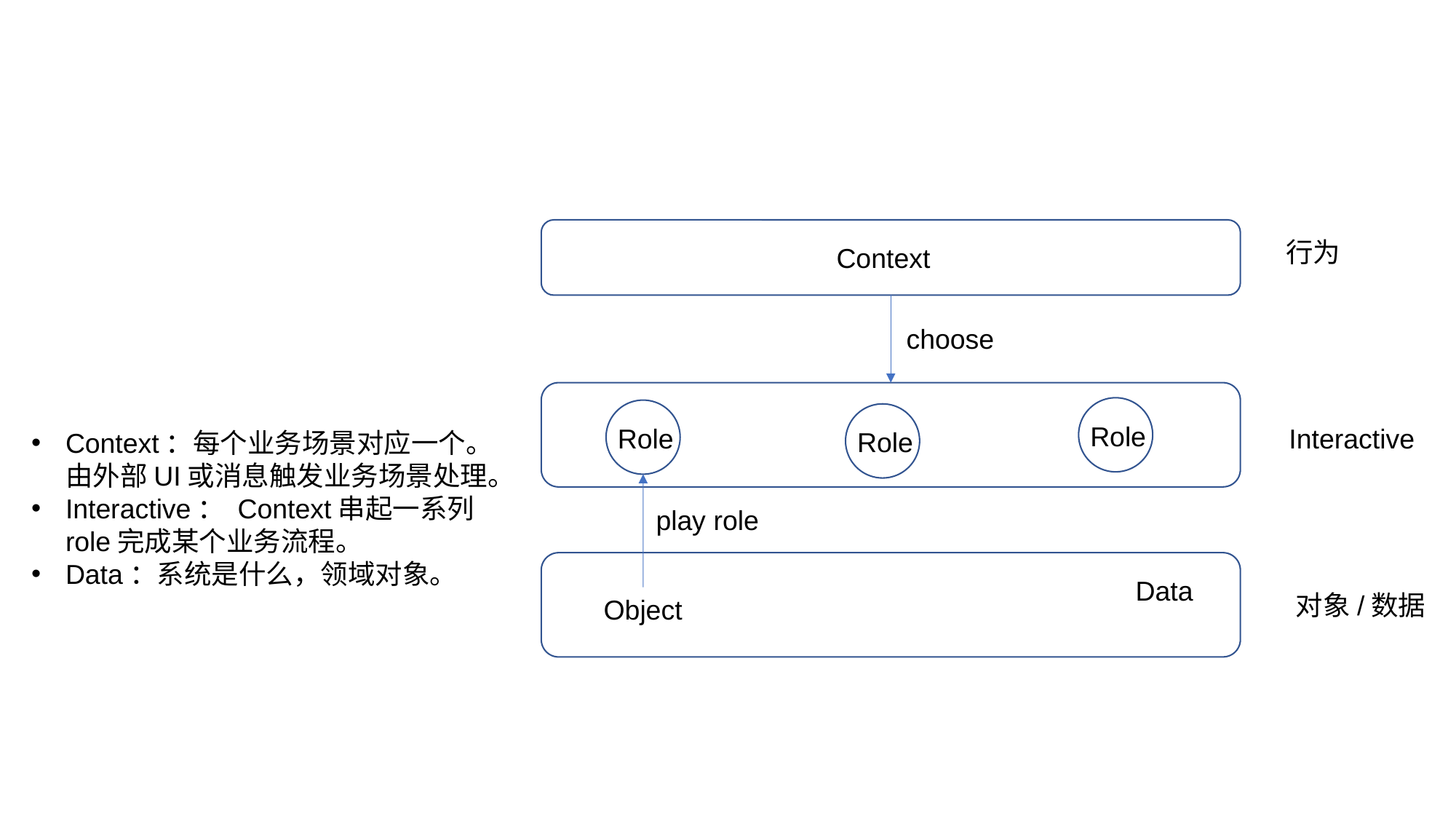

行为
Context
choose

Role

Role

Role
Interactive
Context：每个业务场景对应一个。由外部UI或消息触发业务场景处理。
Interactive： Context串起一系列role完成某个业务流程。
Data：系统是什么，领域对象。
play role

Data
对象/数据
Object